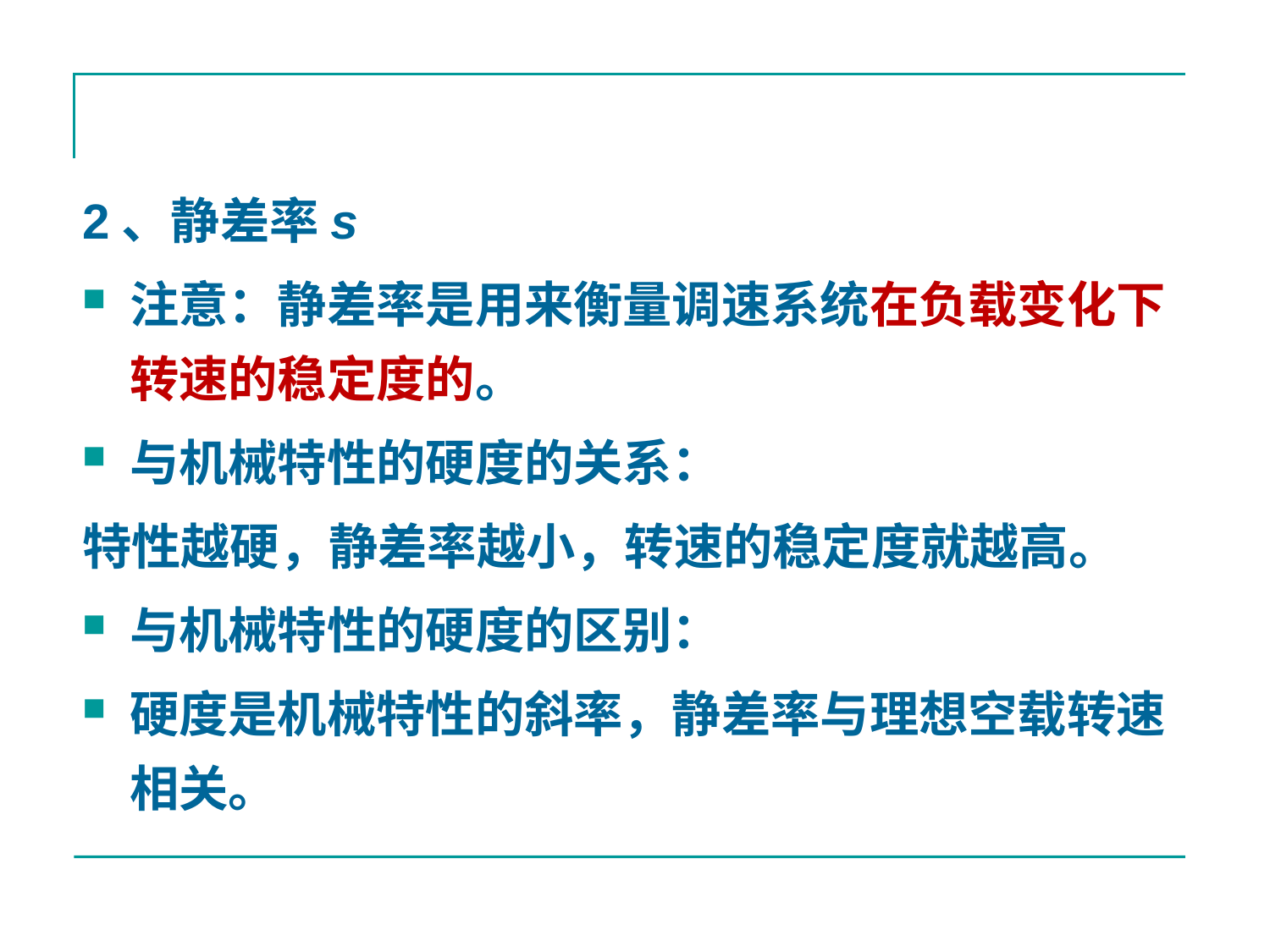

2、静差率s
注意：静差率是用来衡量调速系统在负载变化下转速的稳定度的。
与机械特性的硬度的关系：
特性越硬，静差率越小，转速的稳定度就越高。
与机械特性的硬度的区别：
硬度是机械特性的斜率，静差率与理想空载转速相关。